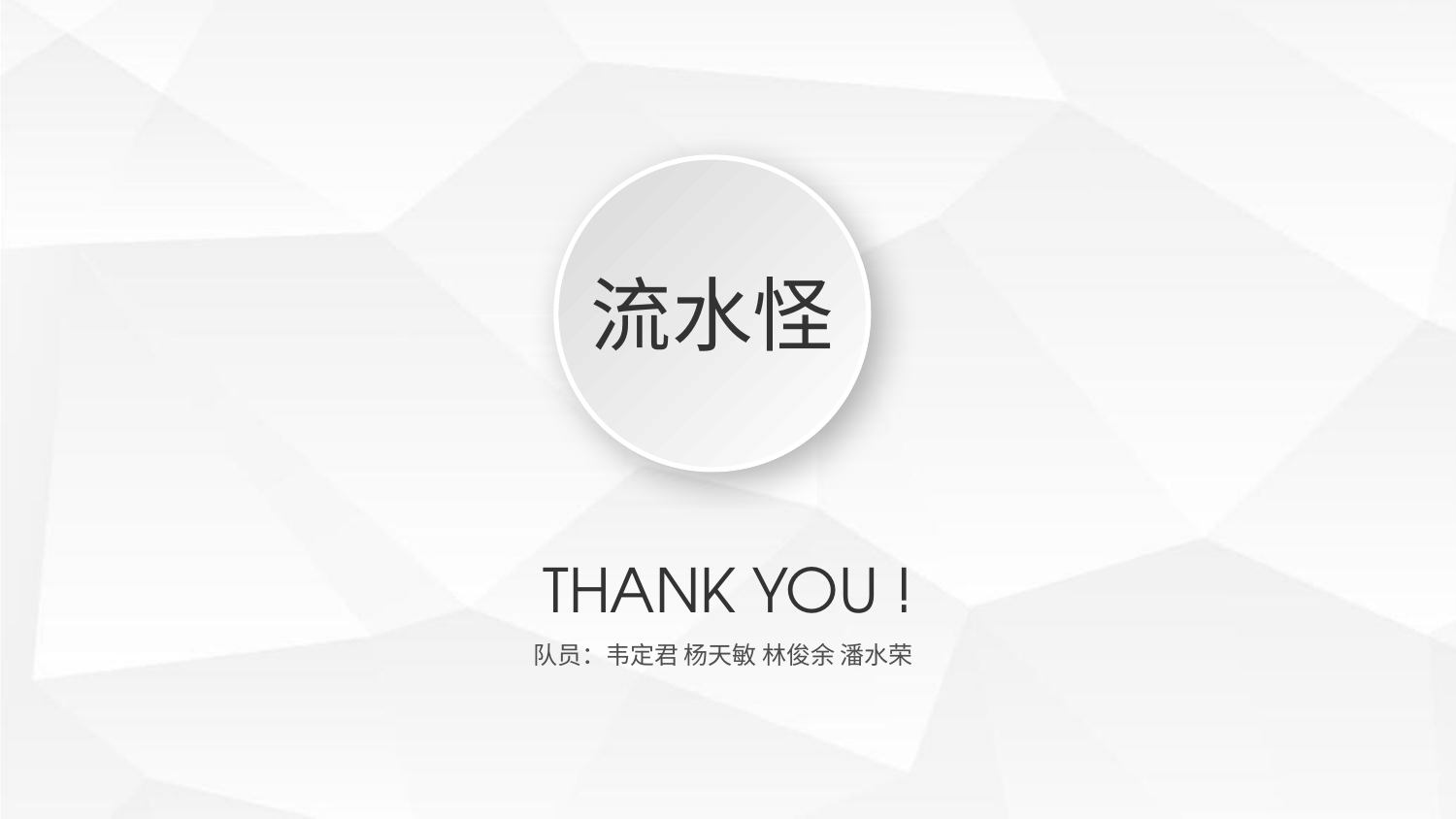

流水怪
THANK YOU !
队员：韦定君 杨天敏 林俊余 潘水荣